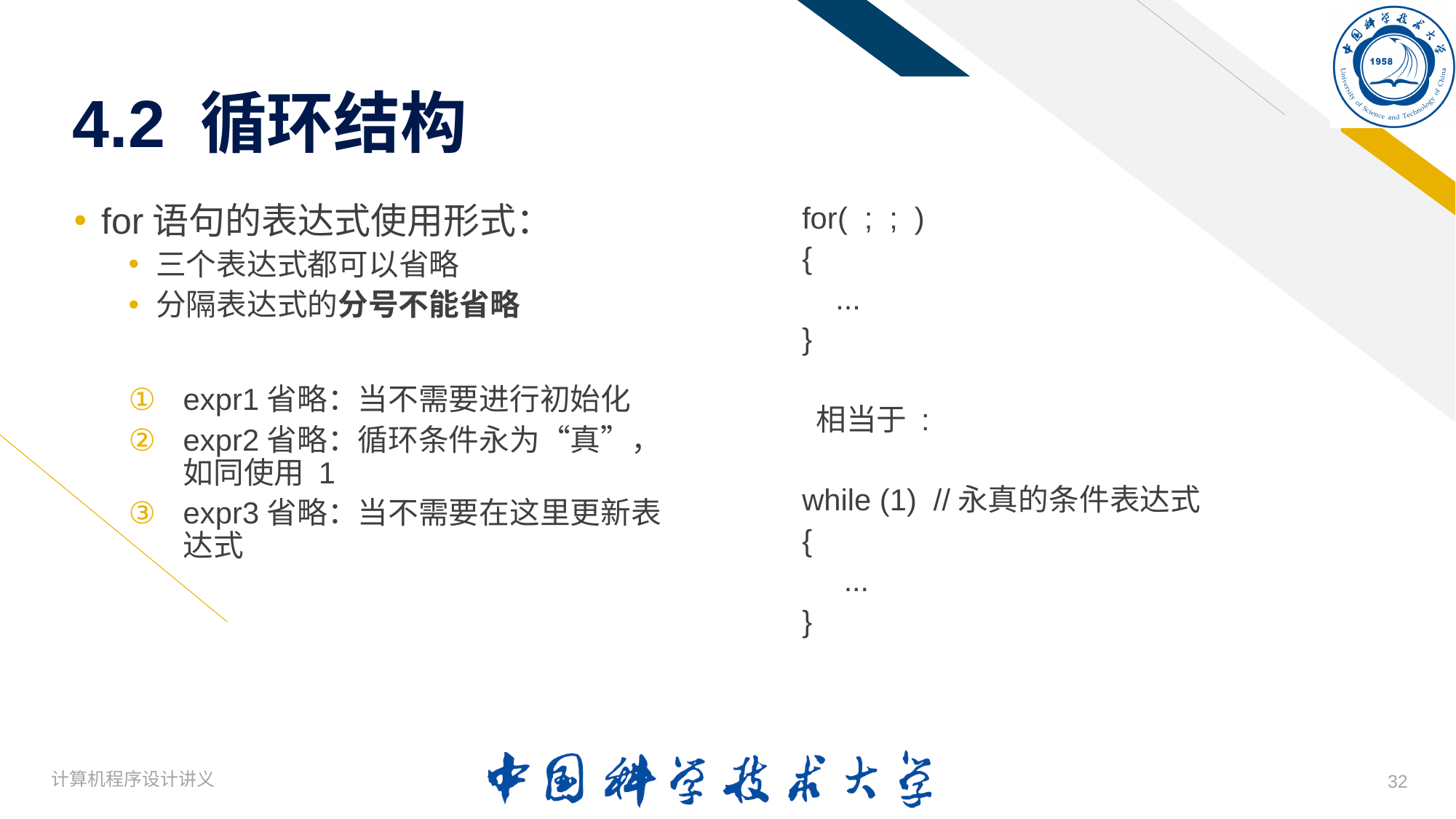

# 4.2 循环结构
for语句的表达式使用形式：
三个表达式都可以省略
分隔表达式的分号不能省略

expr1省略：当不需要进行初始化
expr2省略：循环条件永为“真”，如同使用 1
expr3省略：当不需要在这里更新表达式

for(  ;  ;  )
{
    ...
}

 相当于 :

while (1)  //永真的条件表达式
{
     ...
}
计算机程序设计讲义
32